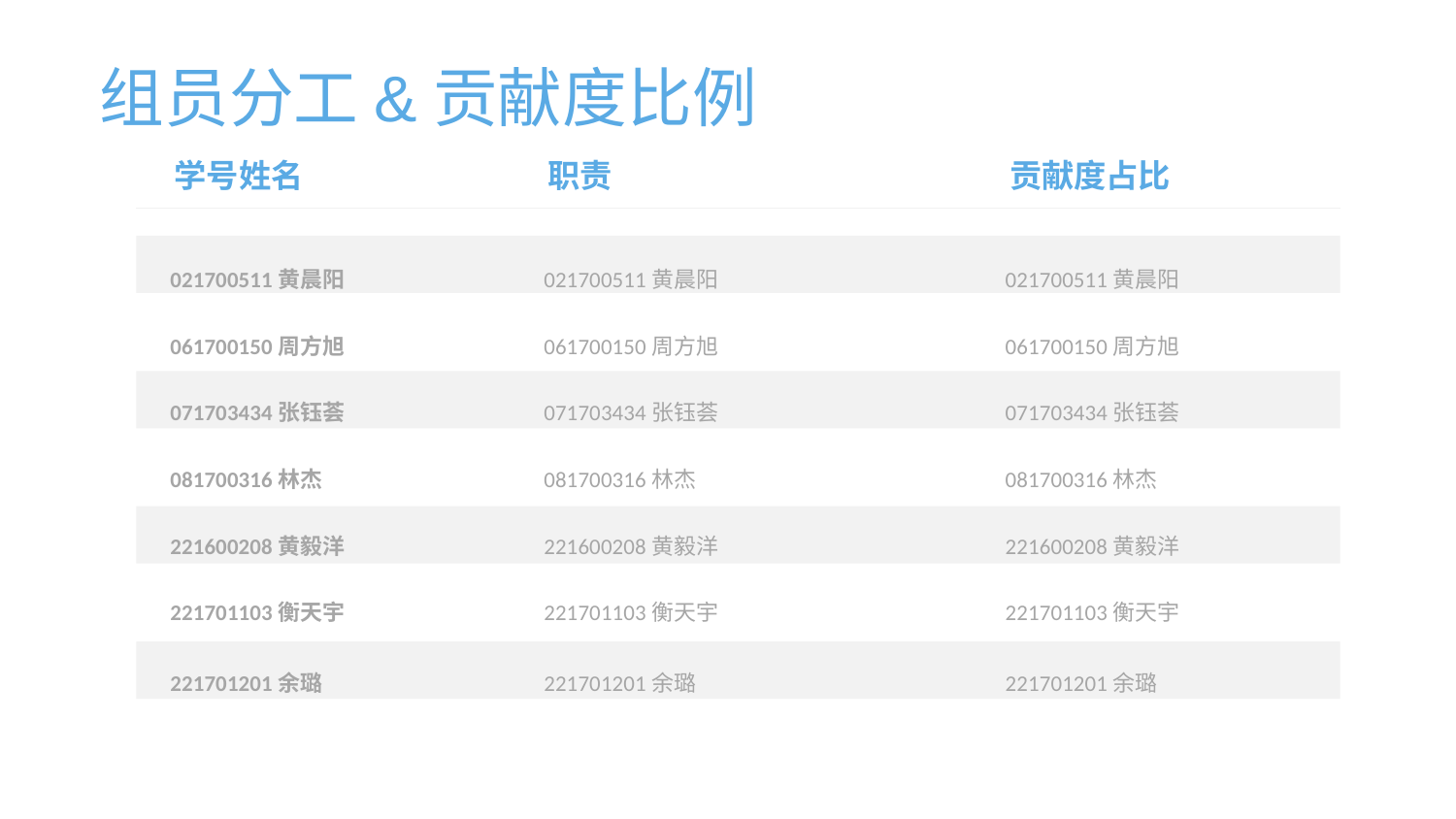

# 组员分工&贡献度比例
学号姓名
021700511黄晨阳
061700150周方旭
071703434张钰荟081700316林杰221600208黄毅洋
221701103衡天宇
221701201余璐
职责
021700511黄晨阳
061700150周方旭
071703434张钰荟081700316林杰221600208黄毅洋
221701103衡天宇
221701201余璐
贡献度占比
021700511黄晨阳
061700150周方旭
071703434张钰荟081700316林杰221600208黄毅洋
221701103衡天宇
221701201余璐